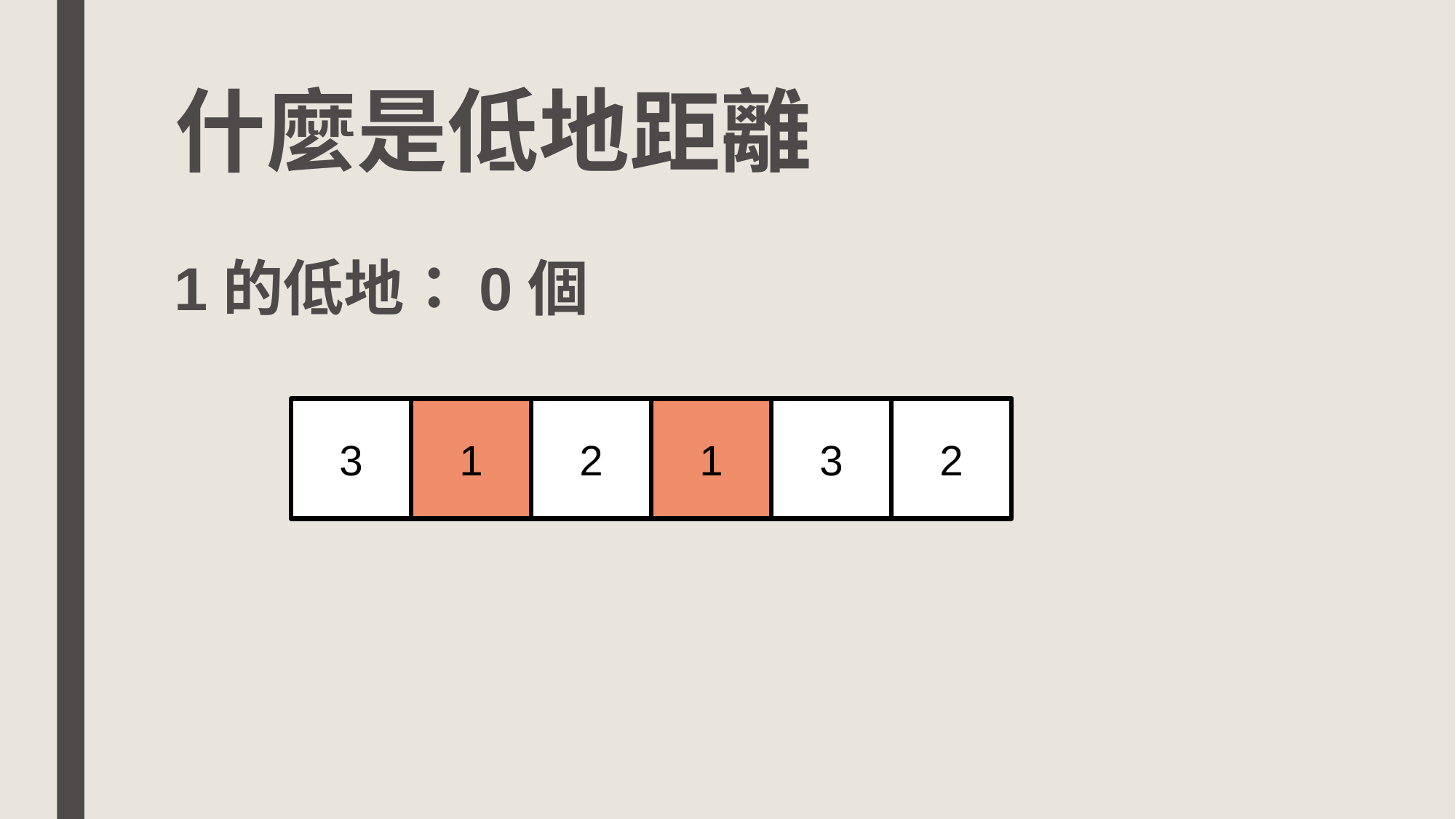

# 什麼是低地距離
1的低地：0個
3
1
2
1
3
2